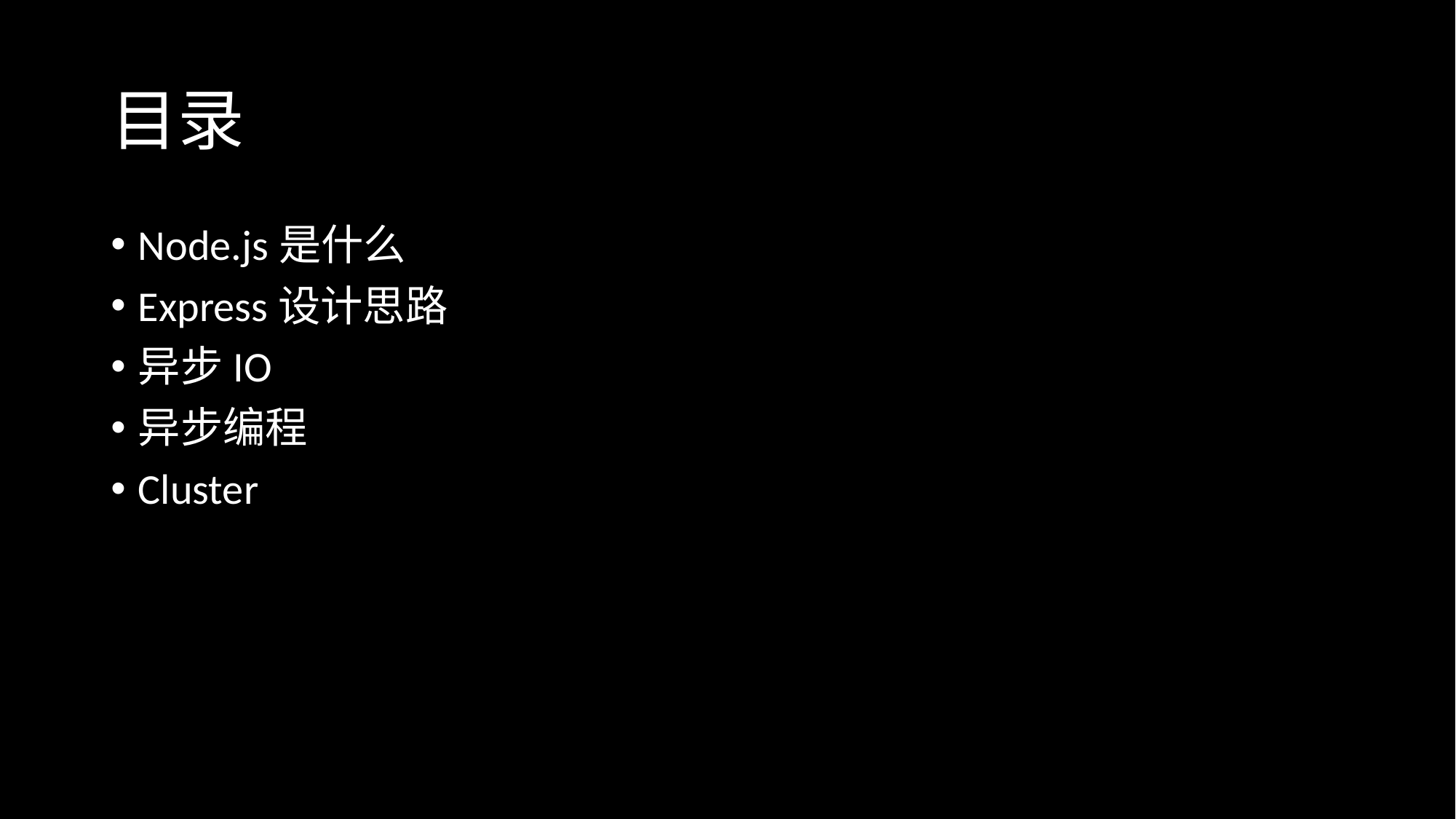

# 目录
Node.js是什么
Express设计思路
异步IO
异步编程
Cluster